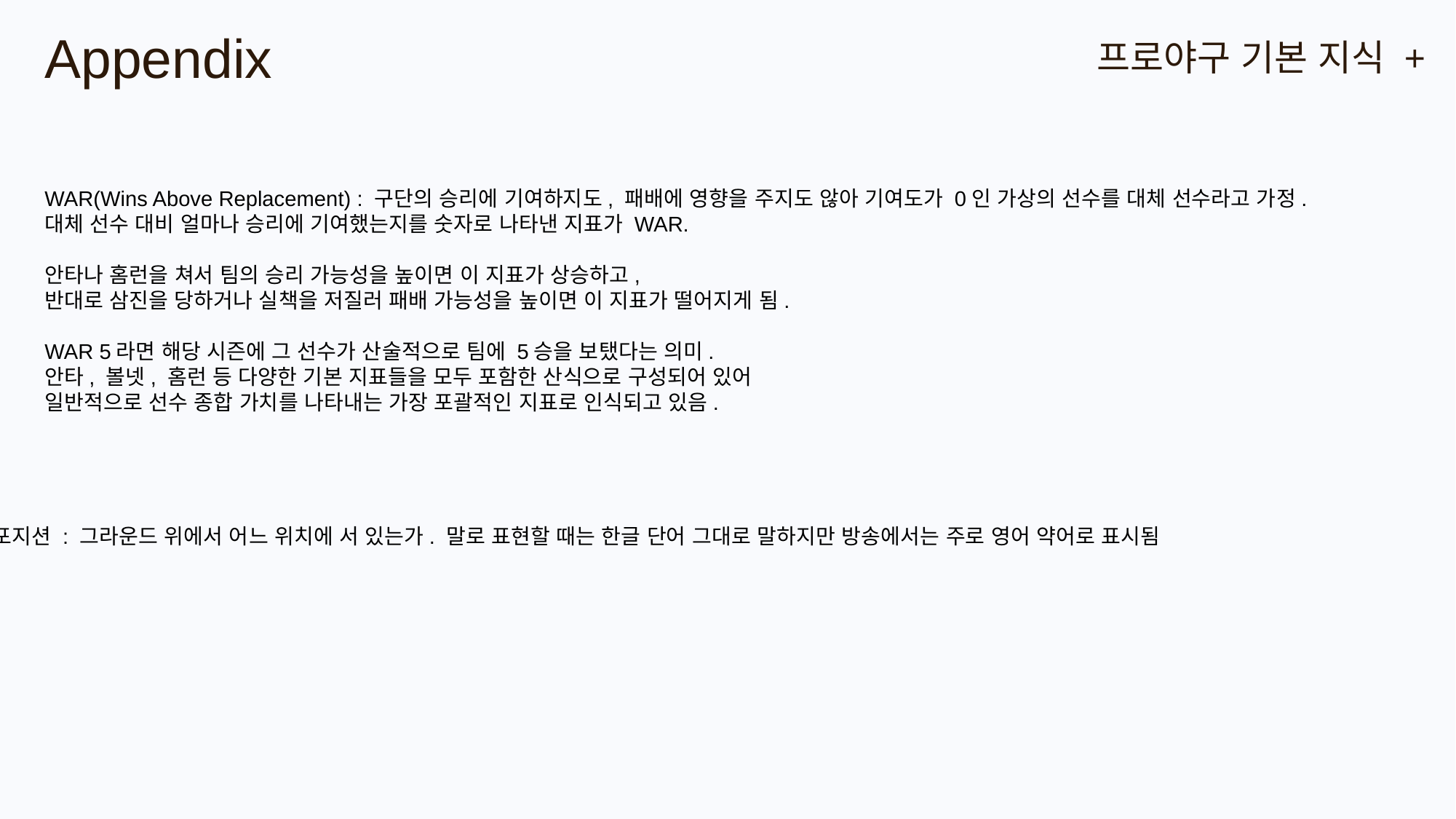

Appendix
프로야구 기본 지식 +
WAR(Wins Above Replacement) : 구단의 승리에 기여하지도, 패배에 영향을 주지도 않아 기여도가 0인 가상의 선수를 대체 선수라고 가정.
대체 선수 대비 얼마나 승리에 기여했는지를 숫자로 나타낸 지표가 WAR.

안타나 홈런을 쳐서 팀의 승리 가능성을 높이면 이 지표가 상승하고,
반대로 삼진을 당하거나 실책을 저질러 패배 가능성을 높이면 이 지표가 떨어지게 됨.

WAR 5라면 해당 시즌에 그 선수가 산술적으로 팀에 5승을 보탰다는 의미.
안타, 볼넷, 홈런 등 다양한 기본 지표들을 모두 포함한 산식으로 구성되어 있어
일반적으로 선수 종합 가치를 나타내는 가장 포괄적인 지표로 인식되고 있음.
포지션 : 그라운드 위에서 어느 위치에 서 있는가. 말로 표현할 때는 한글 단어 그대로 말하지만 방송에서는 주로 영어 약어로 표시됨